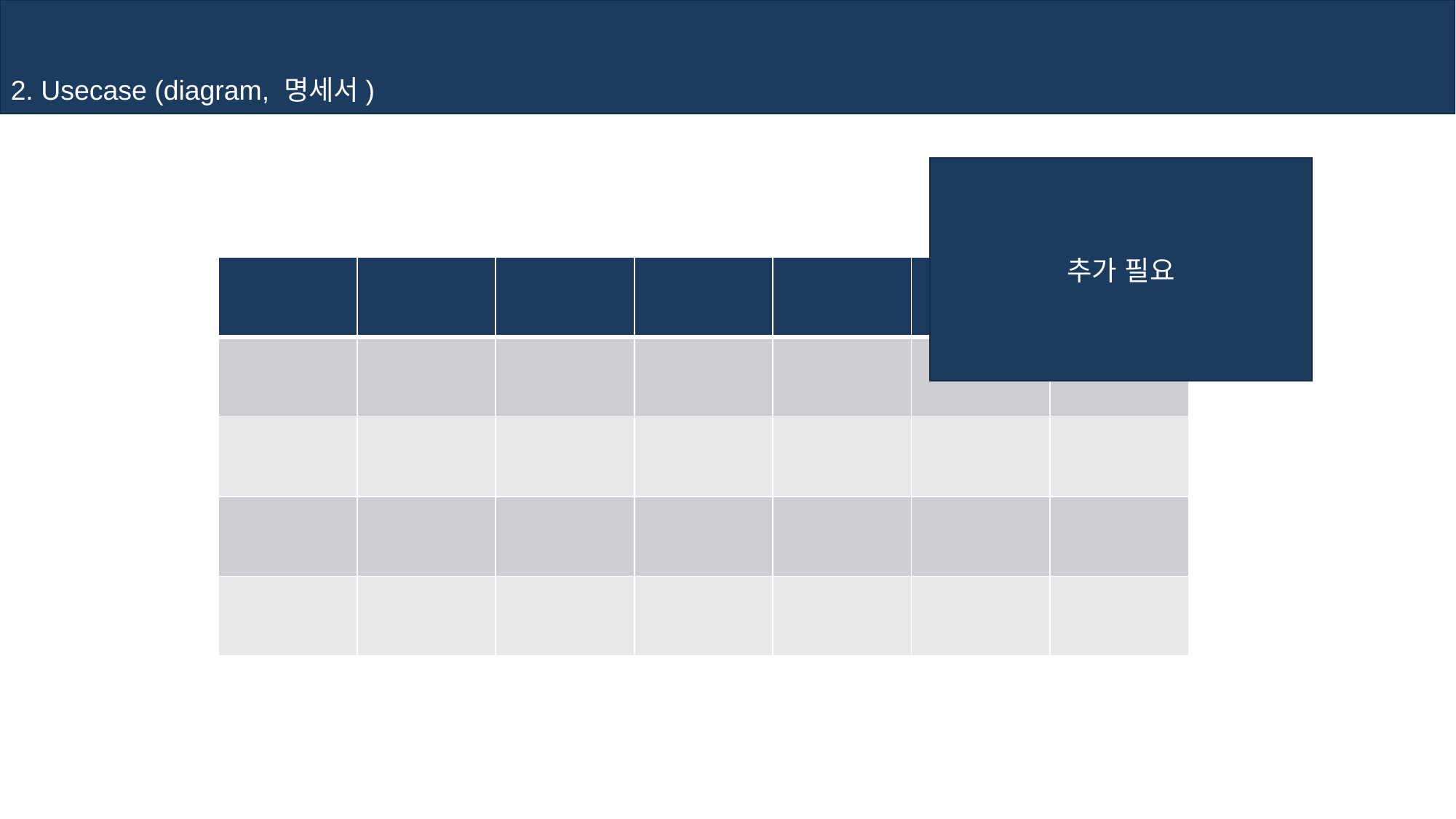

2. Usecase (diagram, 명세서)
추가 필요
|  |  |  |  |  |  |  |
| --- | --- | --- | --- | --- | --- | --- |
|  |  |  |  |  |  |  |
|  |  |  |  |  |  |  |
|  |  |  |  |  |  |  |
|  |  |  |  |  |  |  |